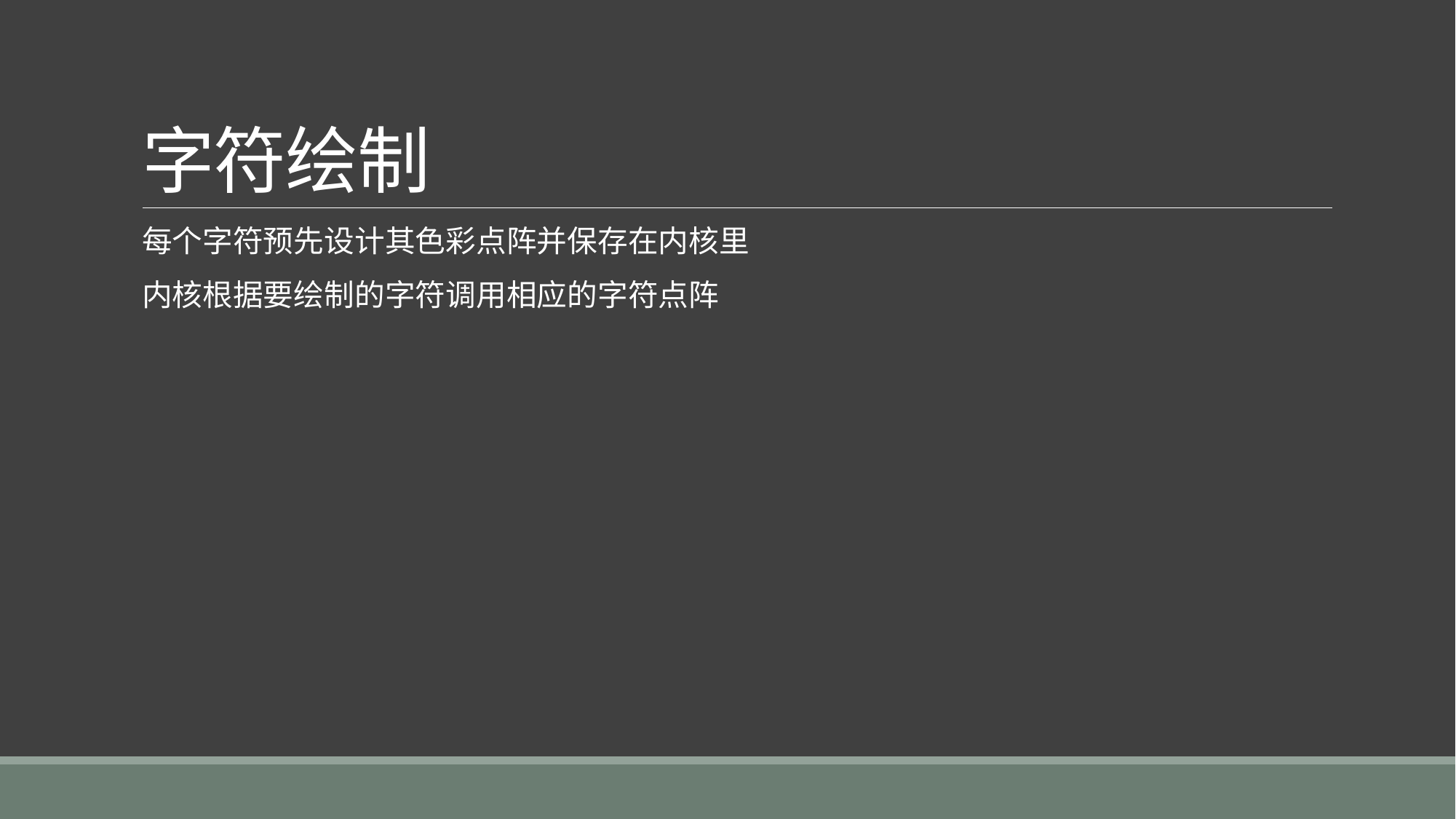

# 字符绘制
每个字符预先设计其色彩点阵并保存在内核里
内核根据要绘制的字符调用相应的字符点阵